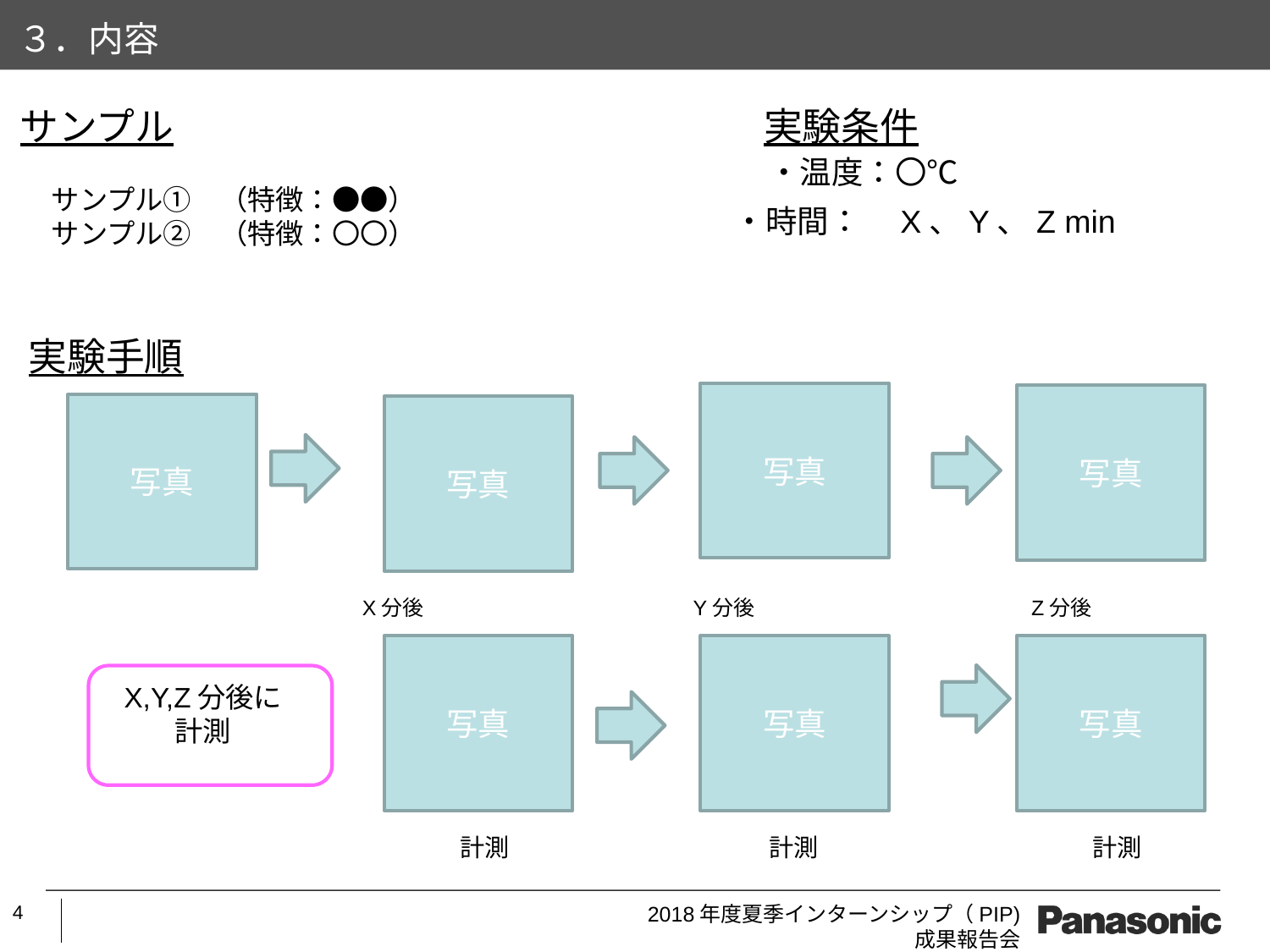

３．内容
実験条件
サンプル
・温度：〇℃
サンプル①　（特徴：●●）
サンプル②　（特徴：〇〇）
・時間：　X、Y、Z min

実験手順
写真
写真
写真
写真

X分後
Y分後
Z分後
写真
写真
写真

X,Y,Z分後に
計測

計測
計測
計測
4